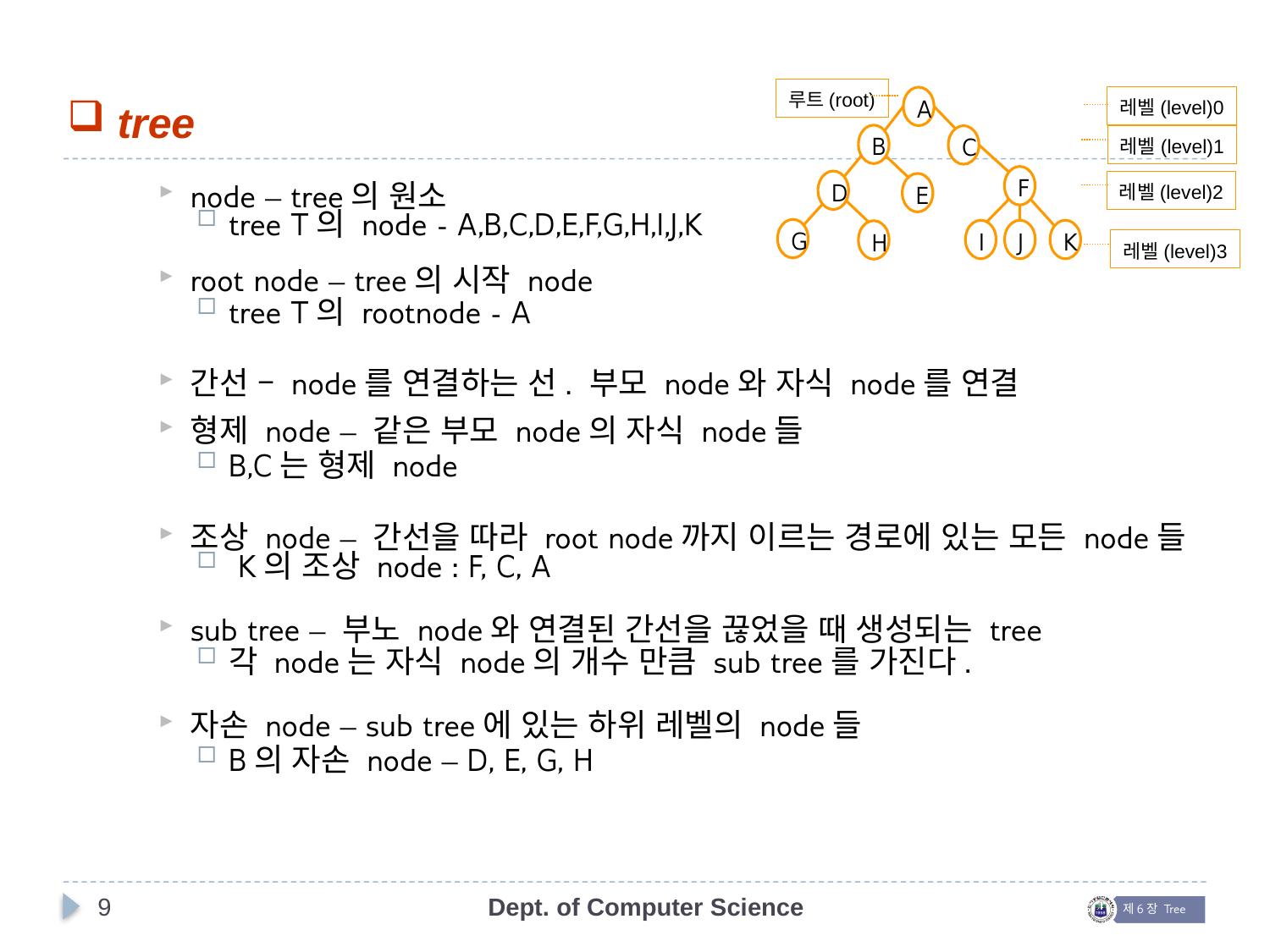

루트(root)
레벨(level)0
A
B
C
F
D
E
G
I
J
K
H
레벨(level)1
레벨(level)2
레벨(level)3
 tree
node – tree의 원소
tree T의 node - A,B,C,D,E,F,G,H,I,J,K
root node – tree의 시작 node
tree T의 rootnode - A
간선 – node를 연결하는 선. 부모 node와 자식 node를 연결
형제 node – 같은 부모 node의 자식 node들
B,C는 형제 node
조상 node – 간선을 따라 root node까지 이르는 경로에 있는 모든 node들
 K의 조상 node : F, C, A
sub tree – 부노 node와 연결된 간선을 끊었을 때 생성되는 tree
각 node는 자식 node의 개수 만큼 sub tree를 가진다.
자손 node – sub tree에 있는 하위 레벨의 node들
B의 자손 node – D, E, G, H

9
Dept. of Computer Science